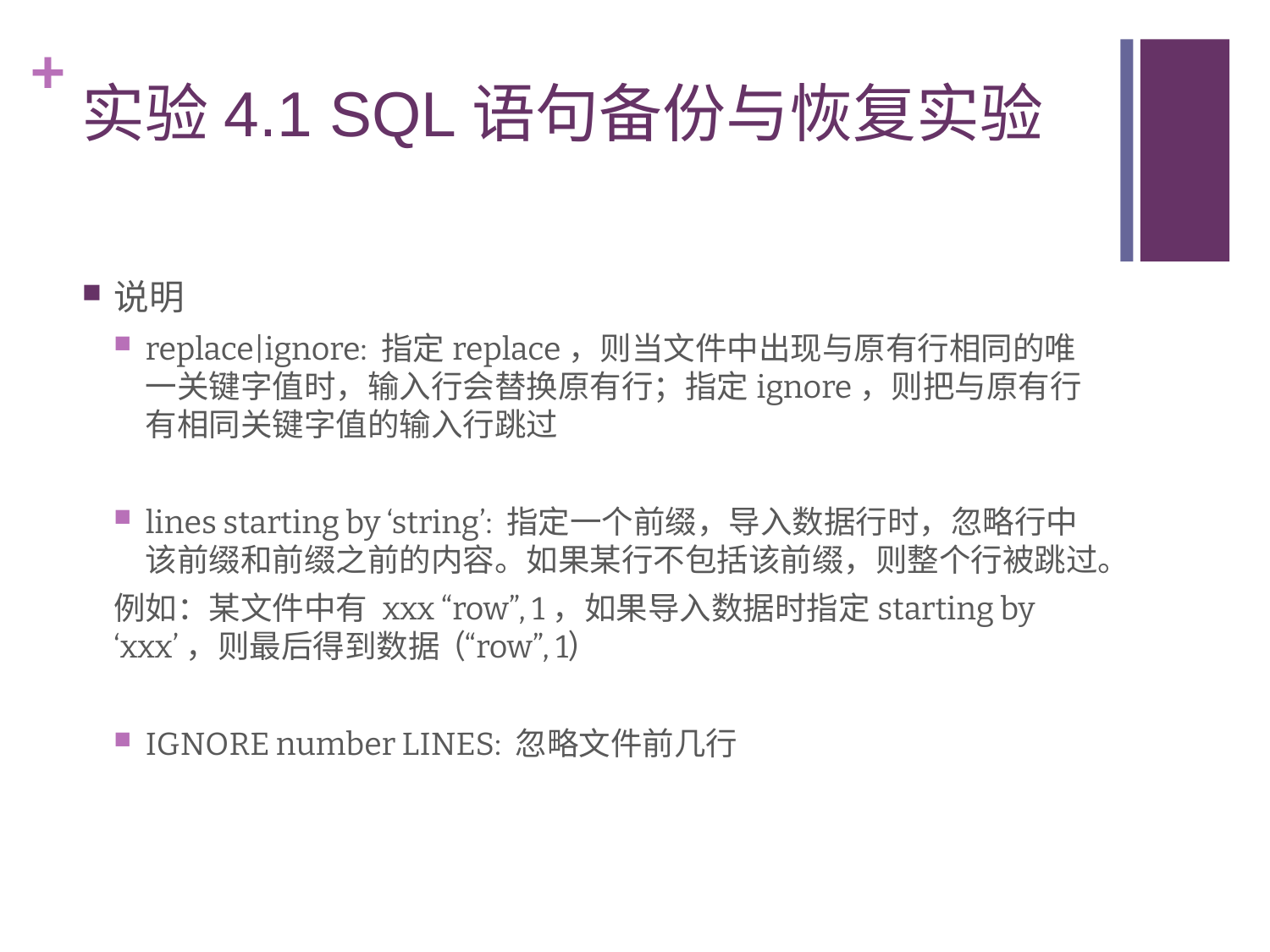

# 实验4.1 SQL语句备份与恢复实验
说明
replace|ignore: 指定replace，则当文件中出现与原有行相同的唯一关键字值时，输入行会替换原有行；指定ignore，则把与原有行有相同关键字值的输入行跳过

lines starting by ‘string’: 指定一个前缀，导入数据行时，忽略行中该前缀和前缀之前的内容。如果某行不包括该前缀，则整个行被跳过。
例如：某文件中有 xxx “row”, 1，如果导入数据时指定starting by ‘xxx’，则最后得到数据 (“row”, 1)

IGNORE number LINES: 忽略文件前几行